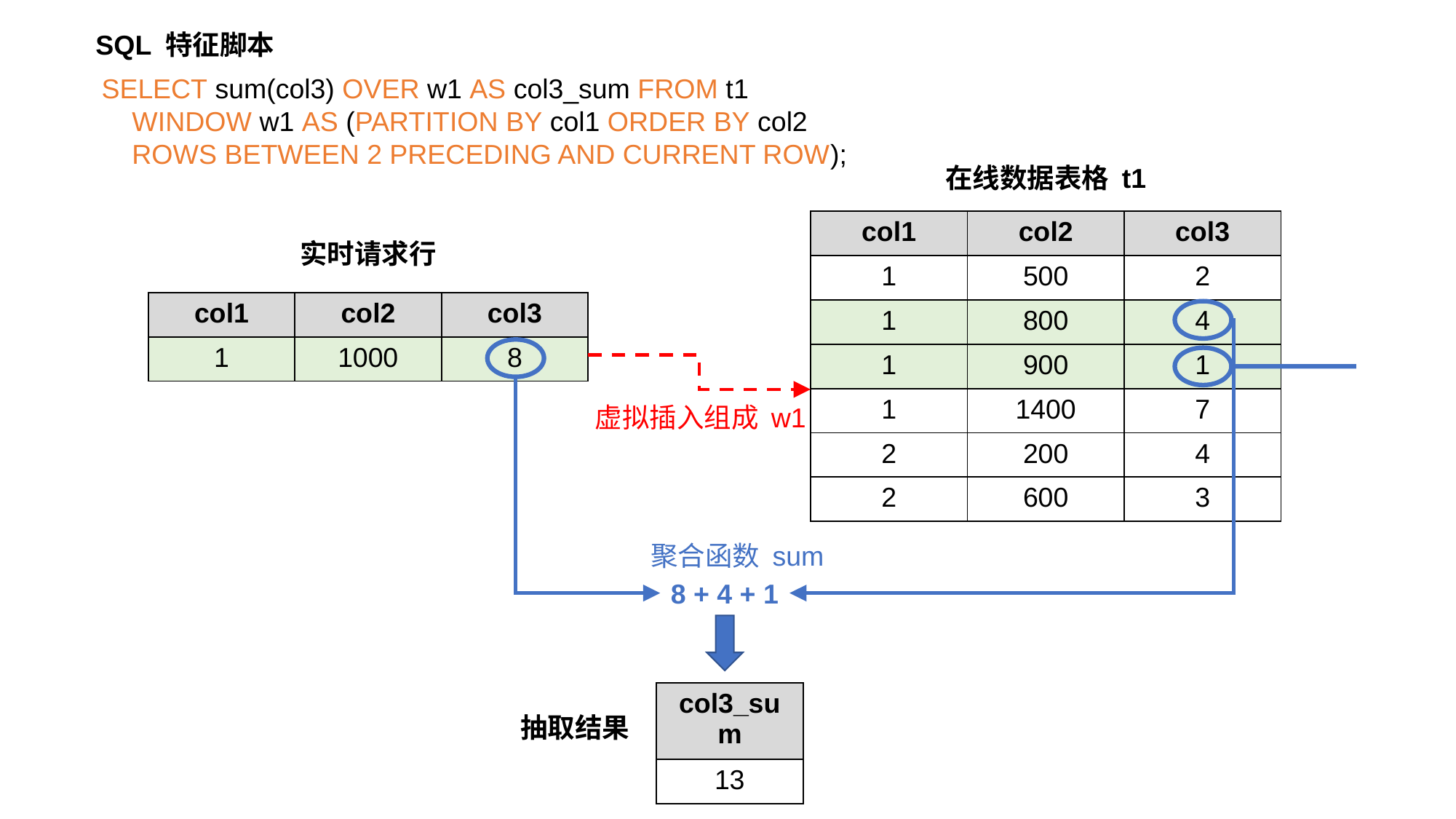

SQL 特征脚本
SELECT sum(col3) OVER w1 AS col3_sum FROM t1
    WINDOW w1 AS (PARTITION BY col1 ORDER BY col2
    ROWS BETWEEN 2 PRECEDING AND CURRENT ROW);
在线数据表格 t1
| col1 | col2 | col3 |
| --- | --- | --- |
| 1 | 500 | 2 |
| 1 | 800 | 4 |
| 1 | 900 | 1 |
| 1 | 1400 | 7 |
| 2 | 200 | 4 |
| 2 | 600 | 3 |
实时请求行
| col1 | col2 | col3 |
| --- | --- | --- |
| 1 | 1000 | 8 |

虚拟插入组成 w1
聚合函数 sum
8 + 4 + 1

| col3\_sum |
| --- |
| 13 |
抽取结果